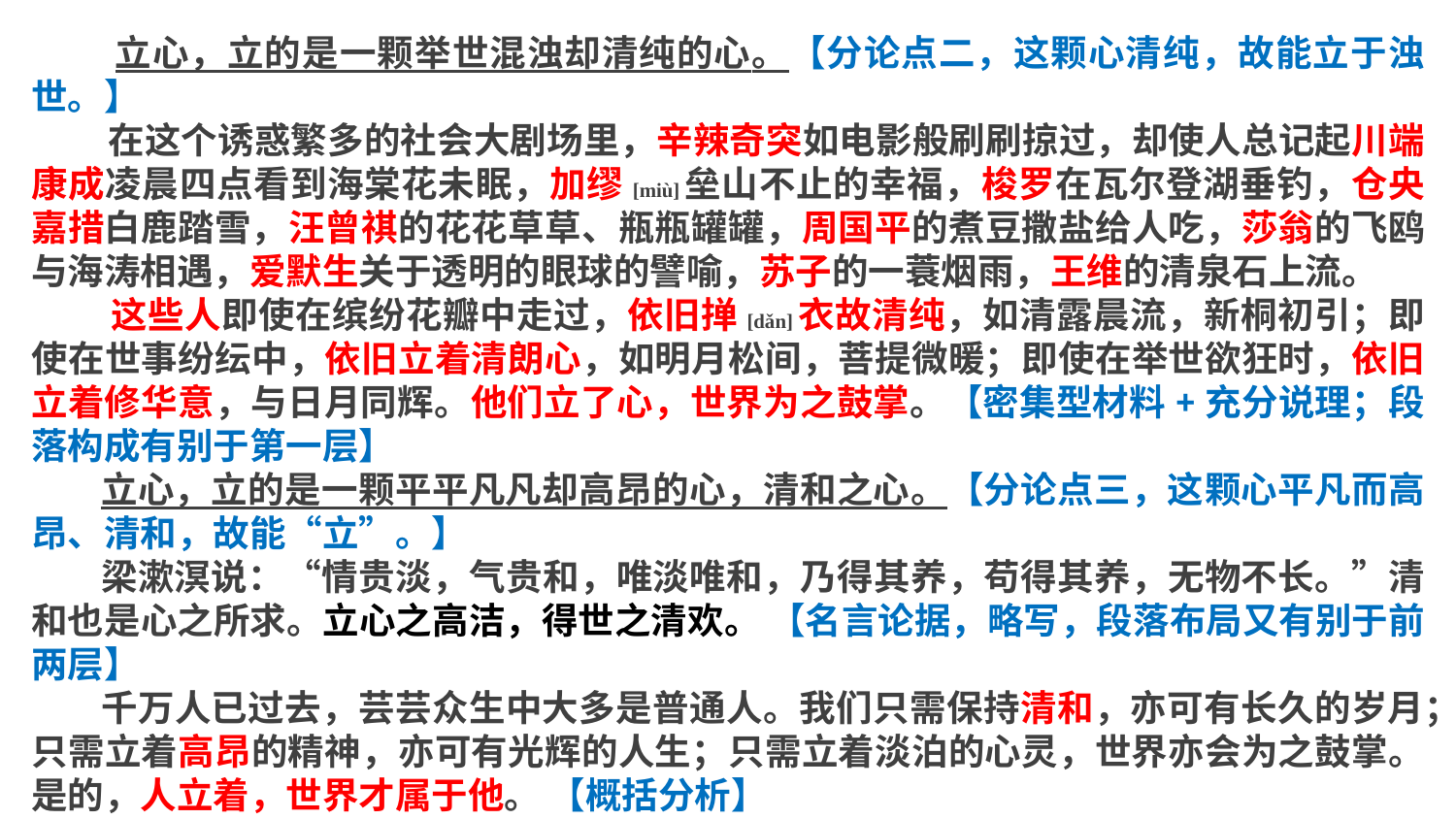

立心，立的是一颗举世混浊却清纯的心。【分论点二，这颗心清纯，故能立于浊世。】
        在这个诱惑繁多的社会大剧场里，辛辣奇突如电影般刷刷掠过，却使人总记起川端康成凌晨四点看到海棠花未眠，加缪[miù]垒山不止的幸福，梭罗在瓦尔登湖垂钓，仓央嘉措白鹿踏雪，汪曾祺的花花草草、瓶瓶罐罐，周国平的煮豆撒盐给人吃，莎翁的飞鸥与海涛相遇，爱默生关于透明的眼球的譬喻，苏子的一蓑烟雨，王维的清泉石上流。
        这些人即使在缤纷花瓣中走过，依旧掸[dǎn]衣故清纯，如清露晨流，新桐初引；即使在世事纷纭中，依旧立着清朗心，如明月松间，菩提微暖；即使在举世欲狂时，依旧立着修华意，与日月同辉。他们立了心，世界为之鼓掌。【密集型材料+充分说理；段落构成有别于第一层】
       立心，立的是一颗平平凡凡却高昂的心，清和之心。【分论点三，这颗心平凡而高昂、清和，故能“立”。】
       梁漱溟说：“情贵淡，气贵和，唯淡唯和，乃得其养，苟得其养，无物不长。”清和也是心之所求。立心之高洁，得世之清欢。 【名言论据，略写，段落布局又有别于前两层】
       千万人已过去，芸芸众生中大多是普通人。我们只需保持清和，亦可有长久的岁月；只需立着高昂的精神，亦可有光辉的人生；只需立着淡泊的心灵，世界亦会为之鼓掌。是的，人立着，世界才属于他。 【概括分析】